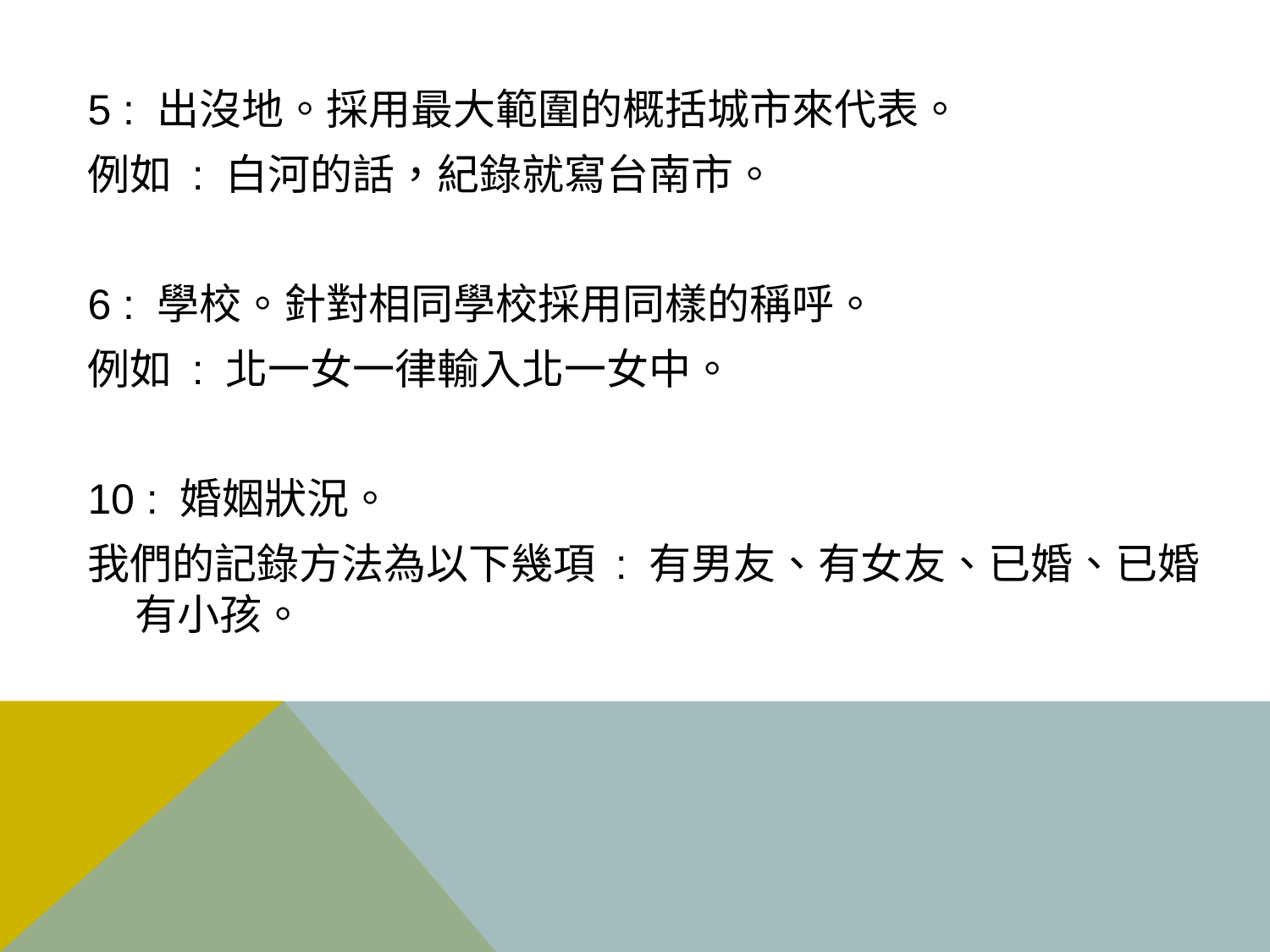

5 : 出沒地。採用最大範圍的概括城市來代表。
例如 : 白河的話，紀錄就寫台南市。

6 : 學校。針對相同學校採用同樣的稱呼。
例如 : 北一女一律輸入北一女中。

10 : 婚姻狀況。
我們的記錄方法為以下幾項 : 有男友、有女友、已婚、已婚有小孩。